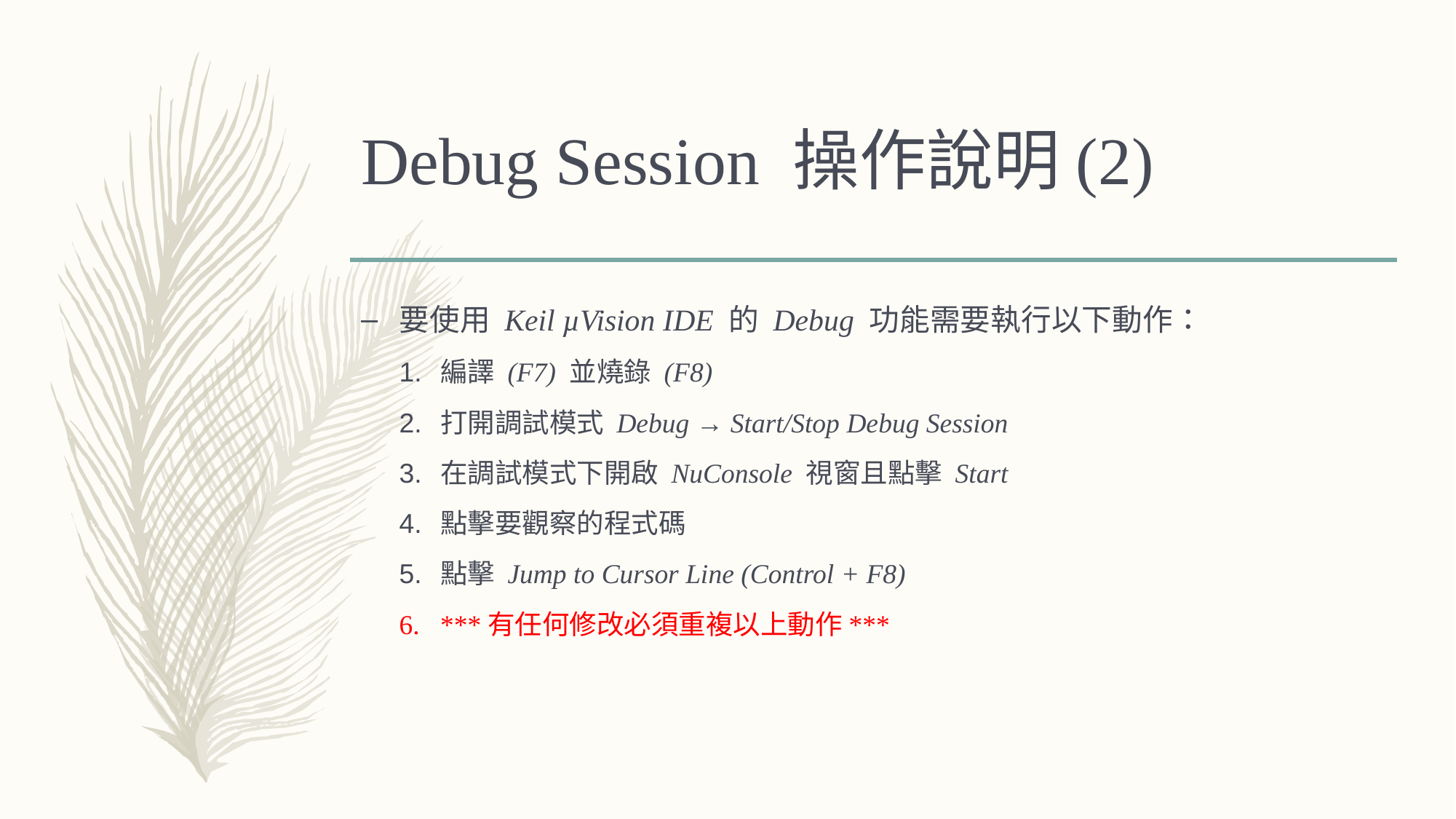

# Debug Session 操作說明(2)
要使用 Keil µVision IDE 的 Debug 功能需要執行以下動作：
編譯 (F7) 並燒錄 (F8)
打開調試模式 Debug → Start/Stop Debug Session
在調試模式下開啟 NuConsole 視窗且點擊 Start
點擊要觀察的程式碼
點擊 Jump to Cursor Line (Control + F8)
***有任何修改必須重複以上動作***